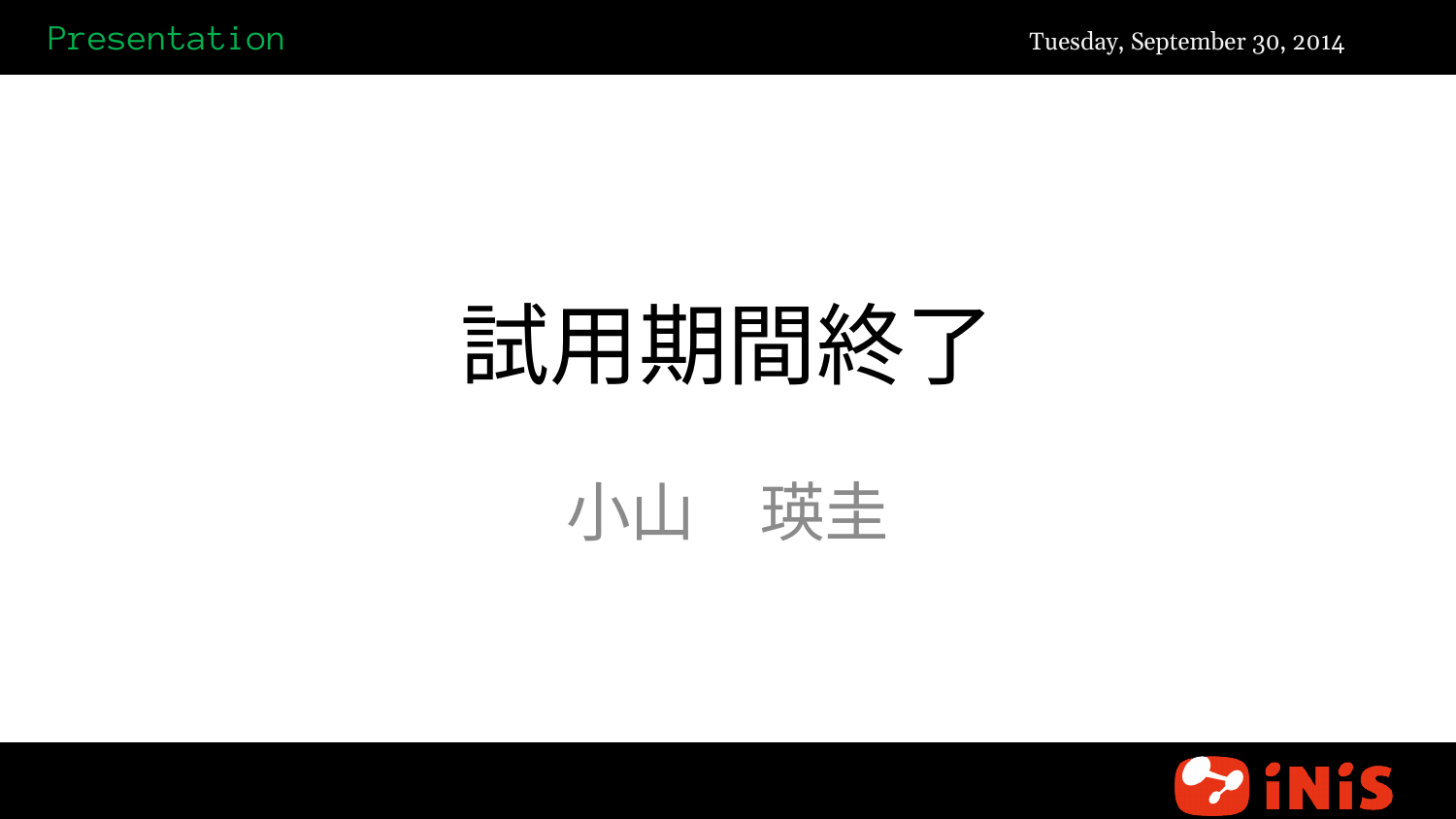

Tuesday, September 30, 2014
# 試用期間終了
小山　瑛圭